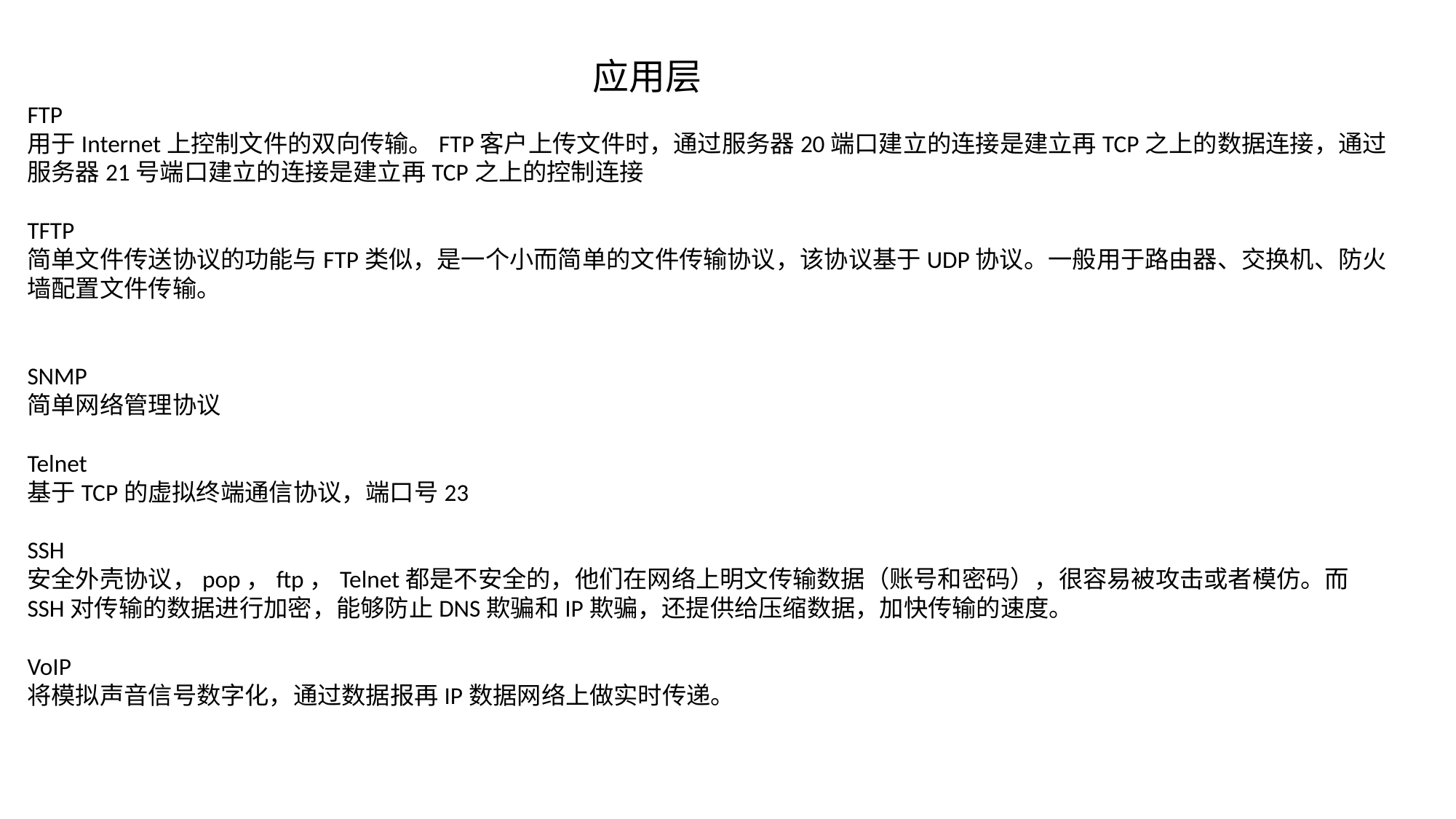

应用层
FTP
用于Internet上控制文件的双向传输。FTP客户上传文件时，通过服务器20端口建立的连接是建立再TCP之上的数据连接，通过服务器21号端口建立的连接是建立再TCP之上的控制连接

TFTP
简单文件传送协议的功能与FTP类似，是一个小而简单的文件传输协议，该协议基于UDP协议。一般用于路由器、交换机、防火墙配置文件传输。

SNMP
简单网络管理协议

Telnet
基于TCP的虚拟终端通信协议，端口号23

SSH
安全外壳协议，pop，ftp，Telnet都是不安全的，他们在网络上明文传输数据（账号和密码），很容易被攻击或者模仿。而SSH对传输的数据进行加密，能够防止DNS欺骗和IP欺骗，还提供给压缩数据，加快传输的速度。

VoIP
将模拟声音信号数字化，通过数据报再IP数据网络上做实时传递。